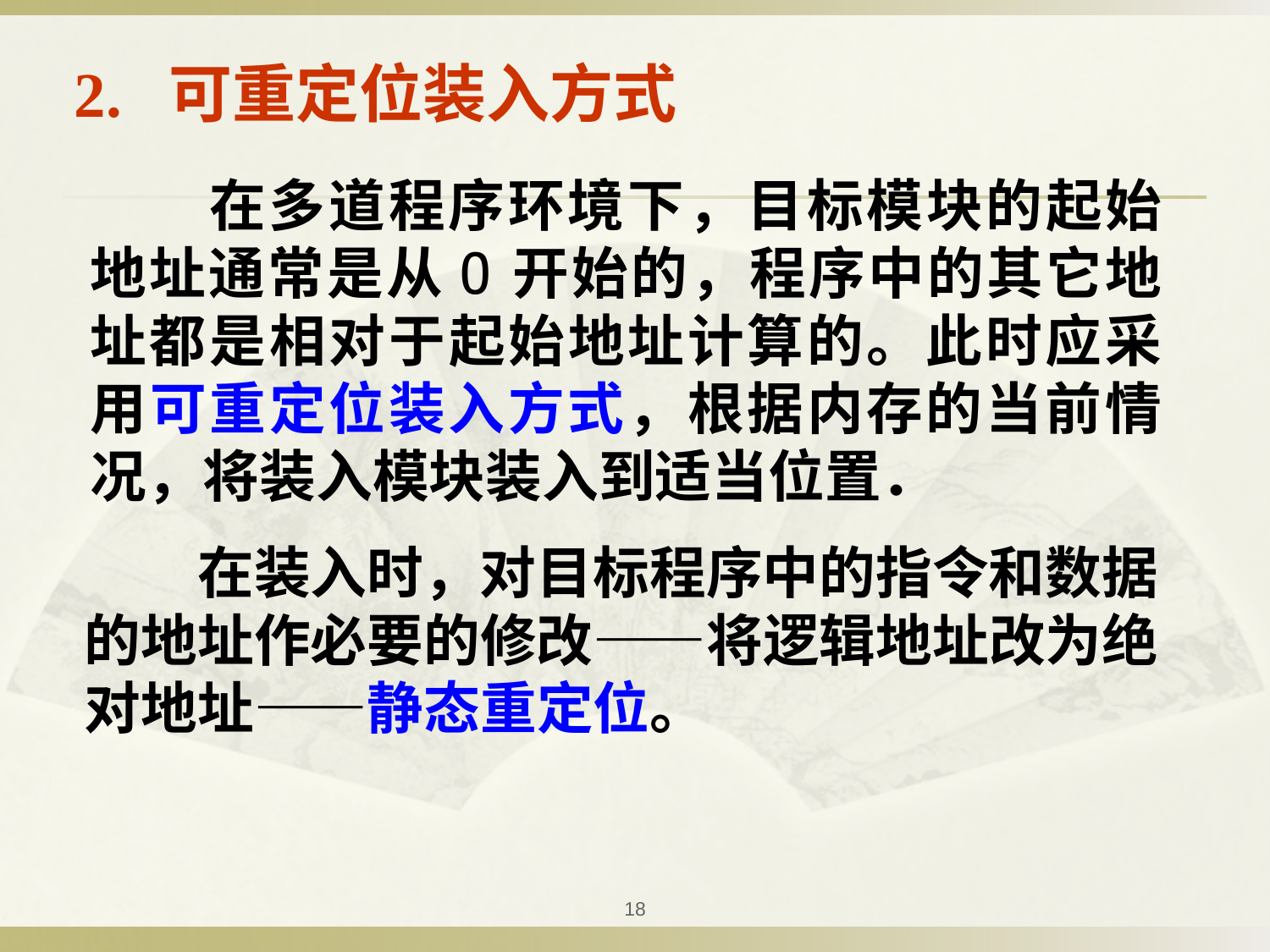

2.  可重定位装入方式
　　在多道程序环境下，目标模块的起始地址通常是从0开始的，程序中的其它地址都是相对于起始地址计算的。此时应采用可重定位装入方式，根据内存的当前情况，将装入模块装入到适当位置．
　　在装入时，对目标程序中的指令和数据的地址作必要的修改——将逻辑地址改为绝对地址——静态重定位。
18